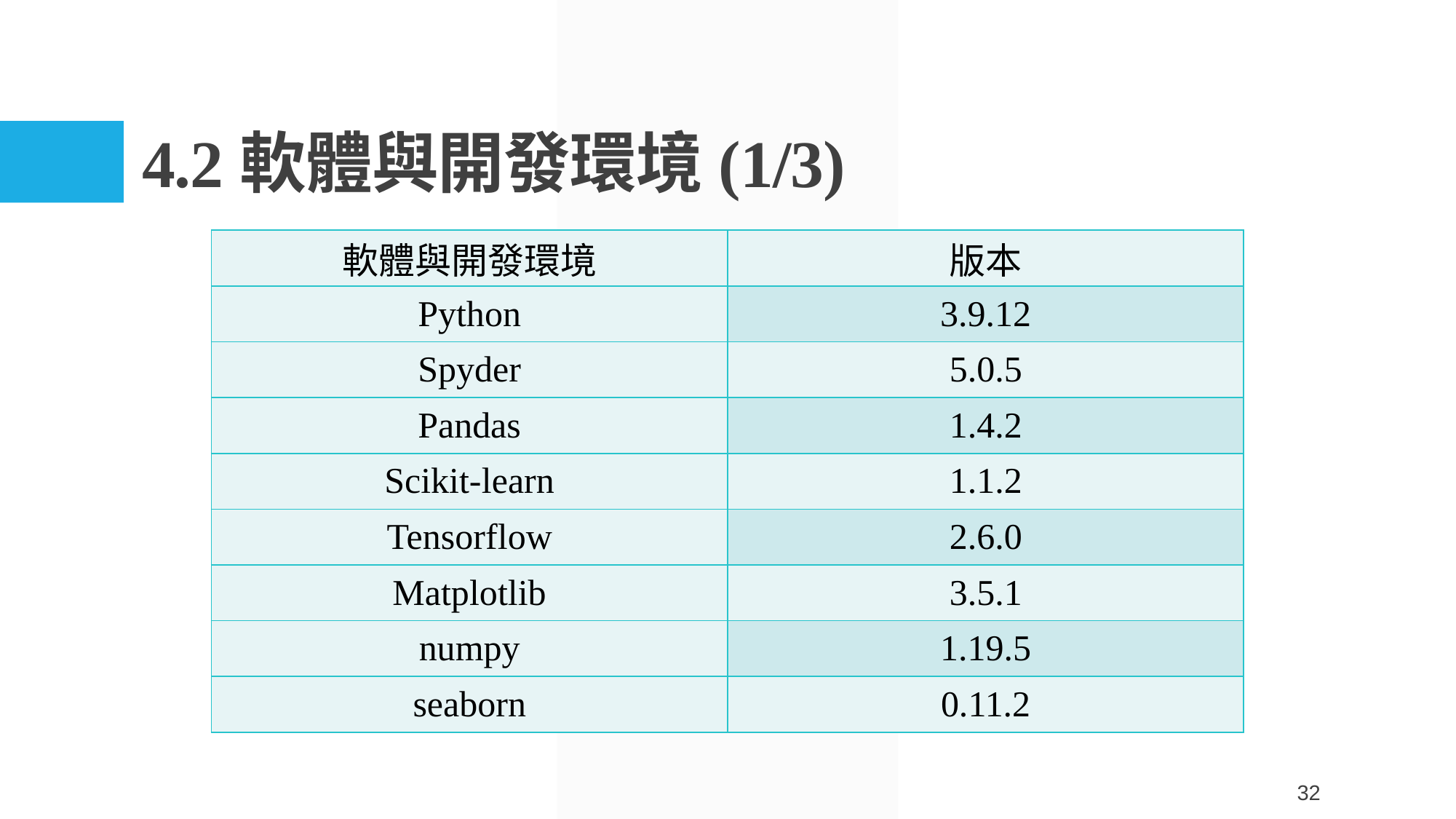

# 4.2軟體與開發環境(1/3)
| 軟體與開發環境 | 版本 |
| --- | --- |
| Python | 3.9.12 |
| Spyder | 5.0.5 |
| Pandas | 1.4.2 |
| Scikit-learn | 1.1.2 |
| Tensorflow | 2.6.0 |
| Matplotlib | 3.5.1 |
| numpy | 1.19.5 |
| seaborn | 0.11.2 |
32